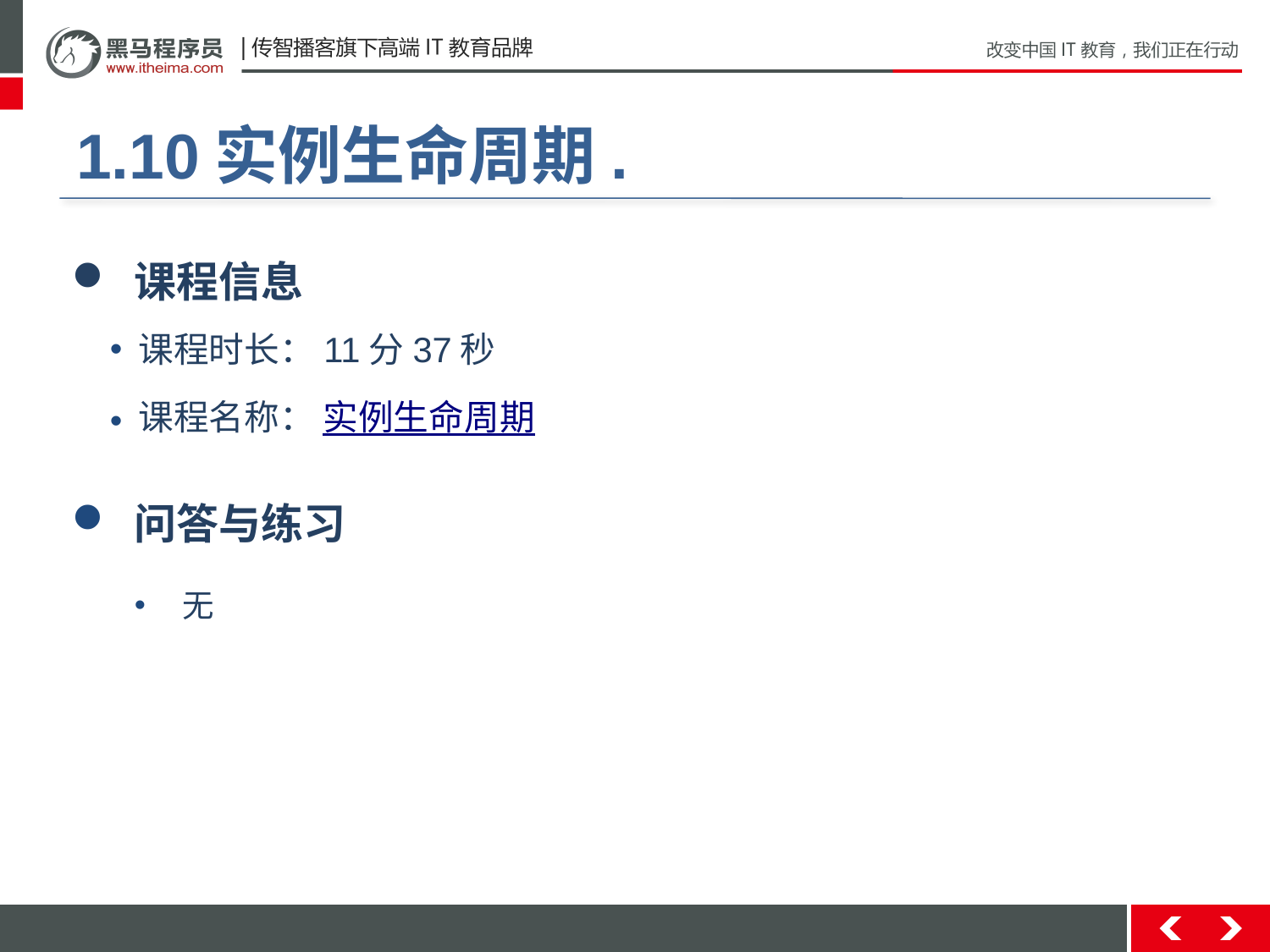

#
1.10实例生命周期.
 课程信息
 课程时长：11分37秒
 课程名称： 实例生命周期
 问答与练习
无